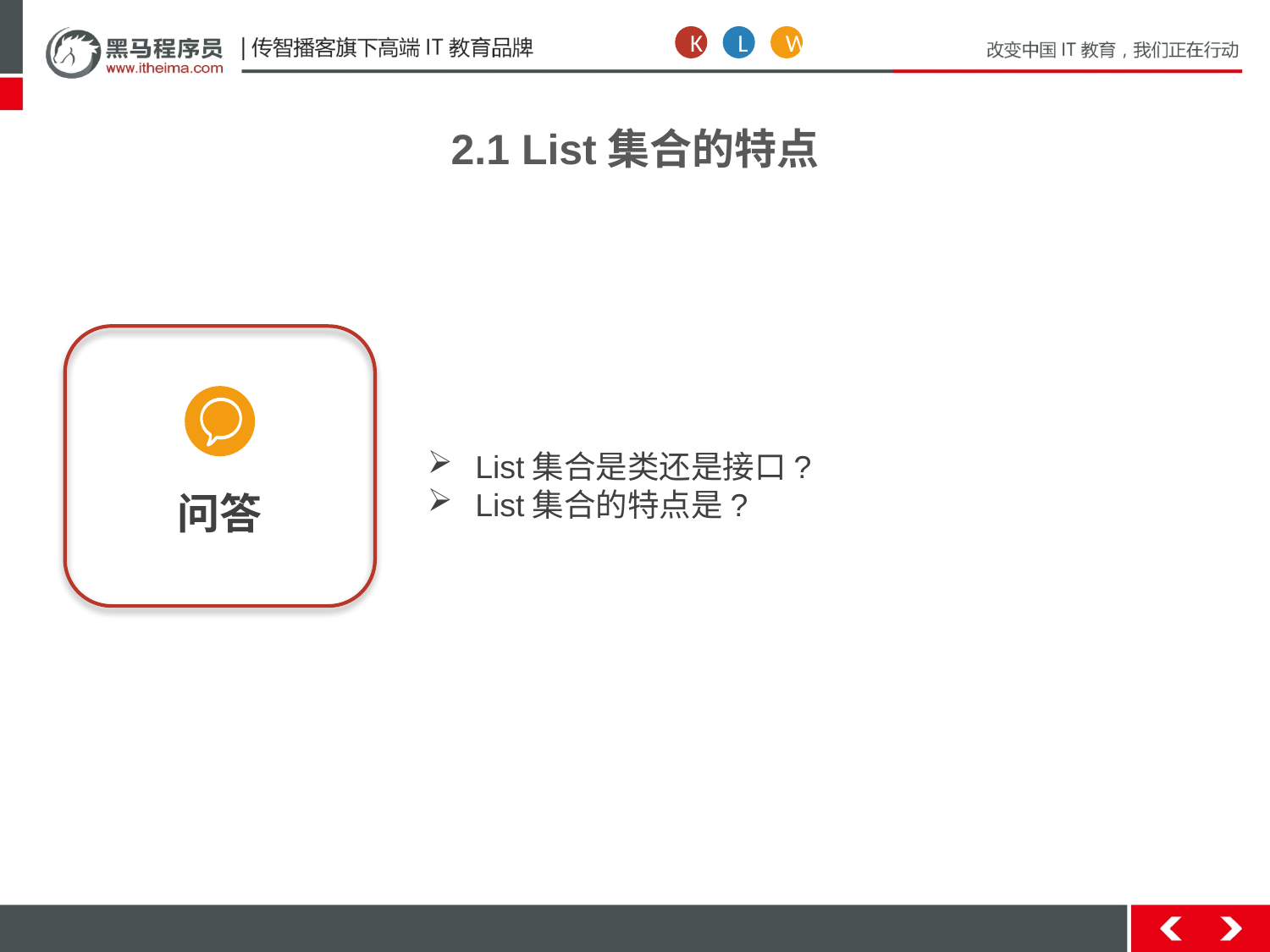

W
K
L
2.1 List集合的特点

问答
List集合是类还是接口?
List集合的特点是?